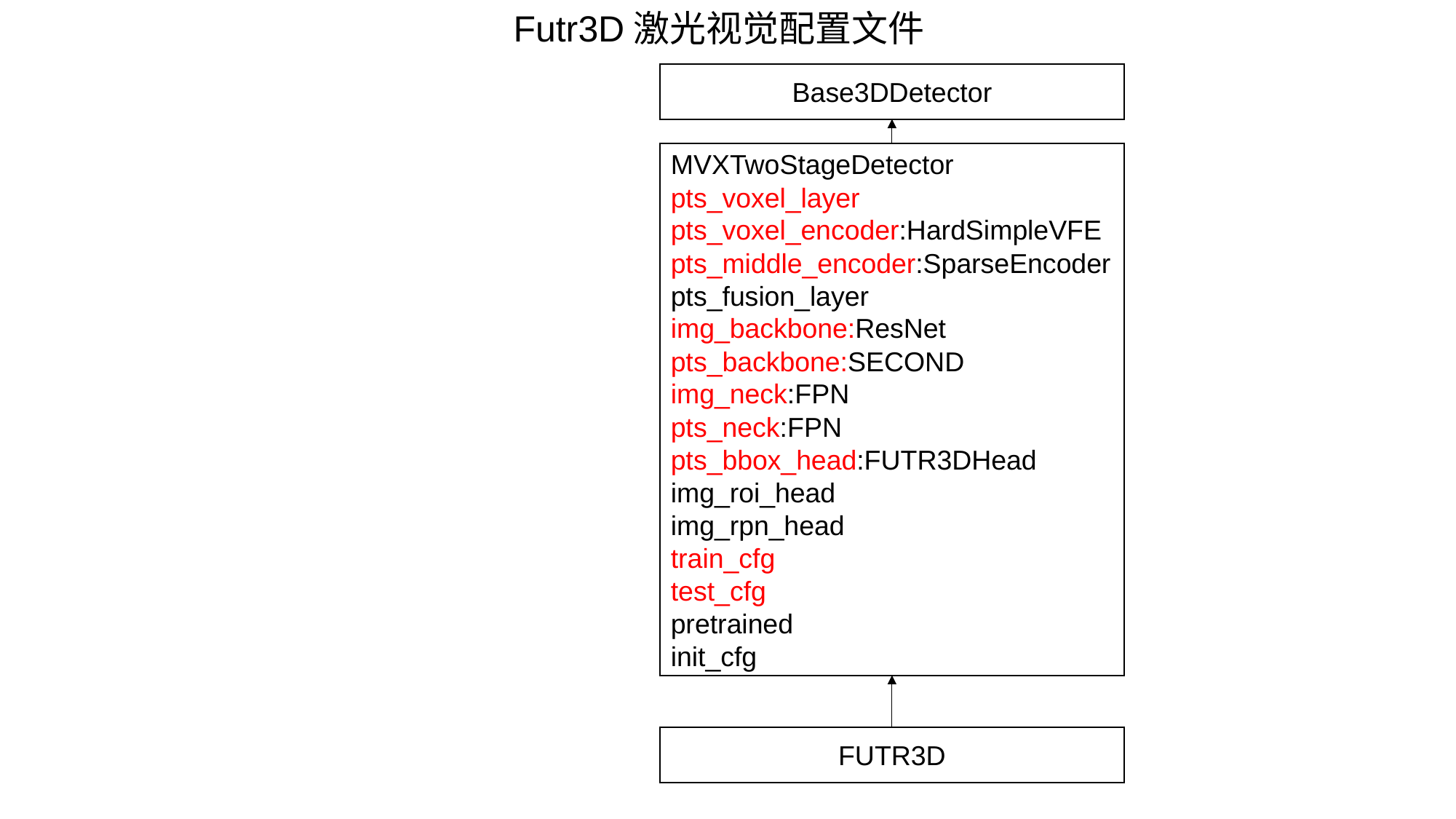

Futr3D激光视觉配置文件
Base3DDetector
MVXTwoStageDetector
pts_voxel_layer
pts_voxel_encoder:HardSimpleVFE
pts_middle_encoder:SparseEncoder
pts_fusion_layer
img_backbone:ResNet
pts_backbone:SECOND
img_neck:FPN
pts_neck:FPN
pts_bbox_head:FUTR3DHead
img_roi_head
img_rpn_head
train_cfg
test_cfg
pretrained
init_cfg
FUTR3D